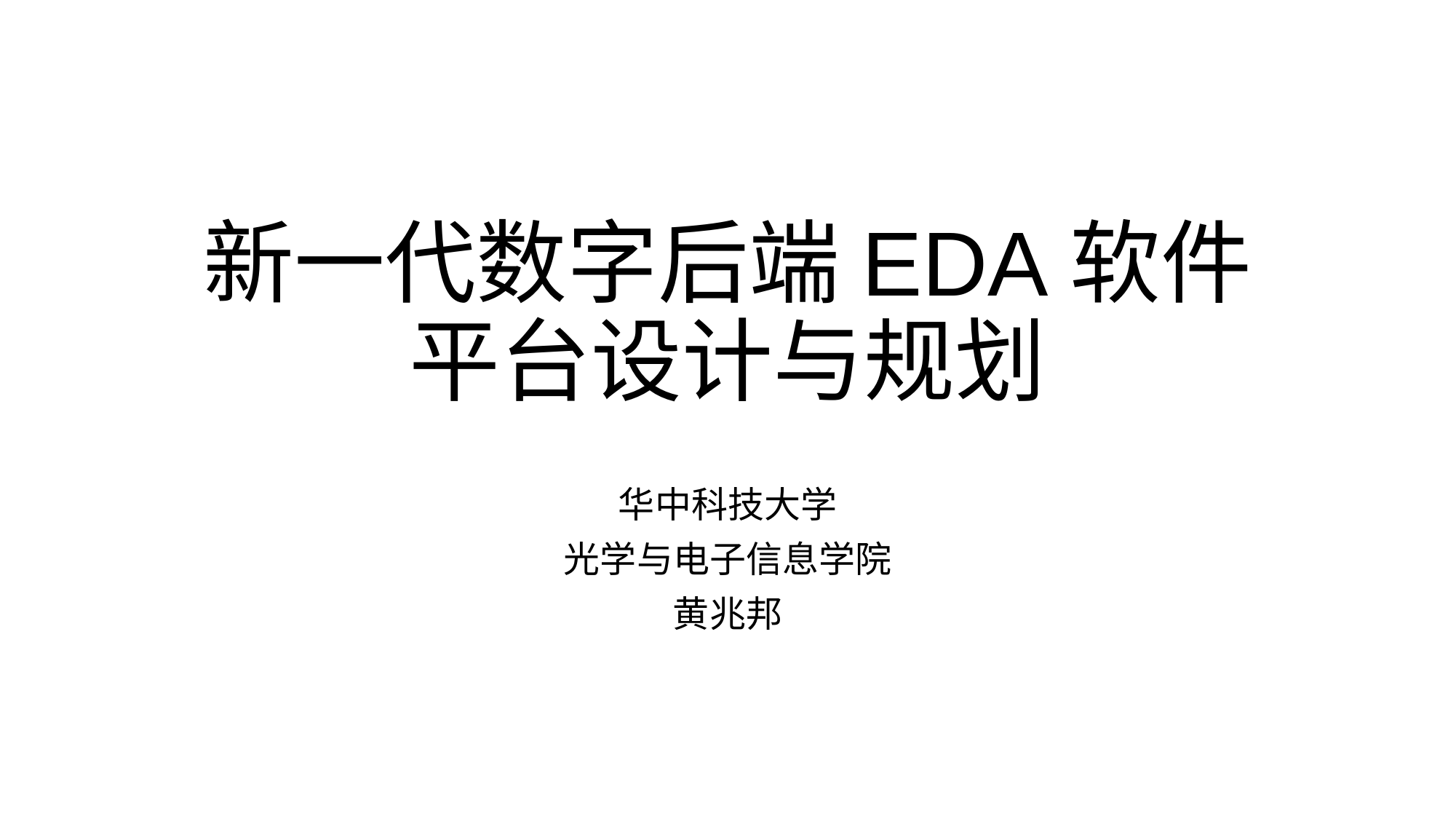

# 新一代数字后端EDA软件平台设计与规划
华中科技大学
光学与电子信息学院
黄兆邦